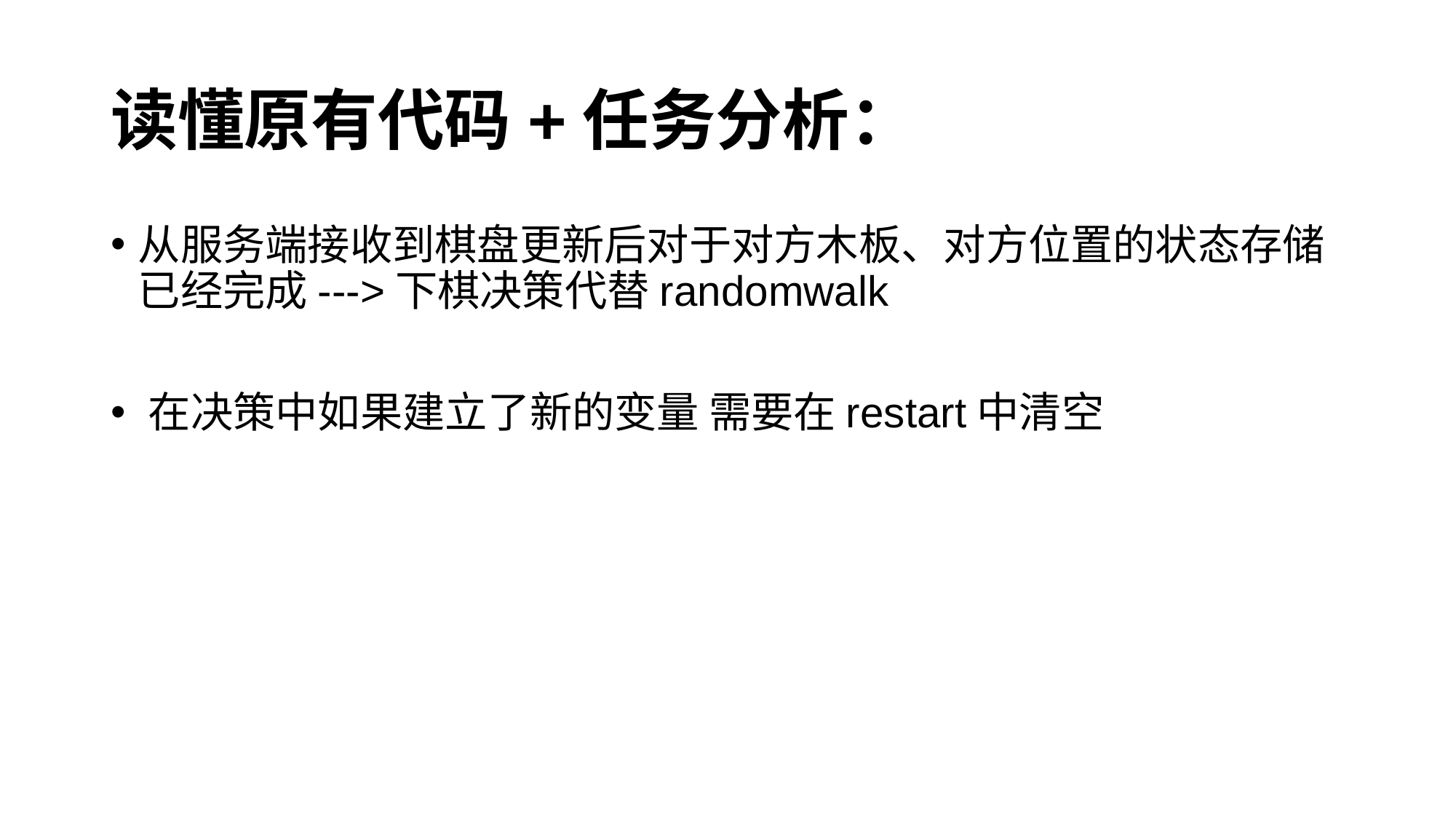

# 读懂原有代码+任务分析：
从服务端接收到棋盘更新后对于对方木板、对方位置的状态存储已经完成--->下棋决策代替randomwalk

​在决策中如果建立了新的变量 需要在restart中清空